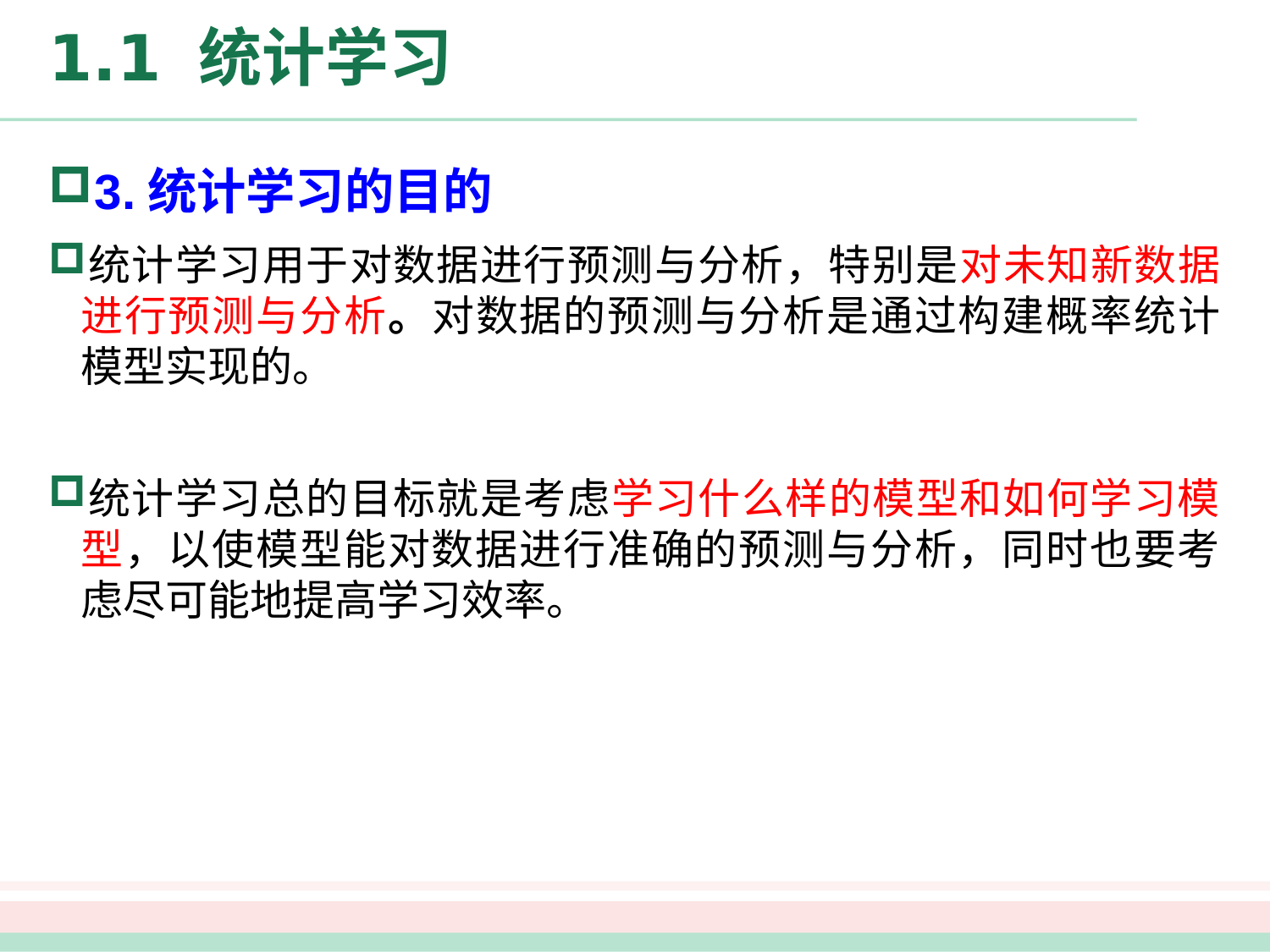

# 1.1 统计学习
3.统计学习的目的
统计学习用于对数据进行预测与分析，特别是对未知新数据进行预测与分析。对数据的预测与分析是通过构建概率统计模型实现的。

统计学习总的目标就是考虑学习什么样的模型和如何学习模型，以使模型能对数据进行准确的预测与分析，同时也要考虑尽可能地提高学习效率。